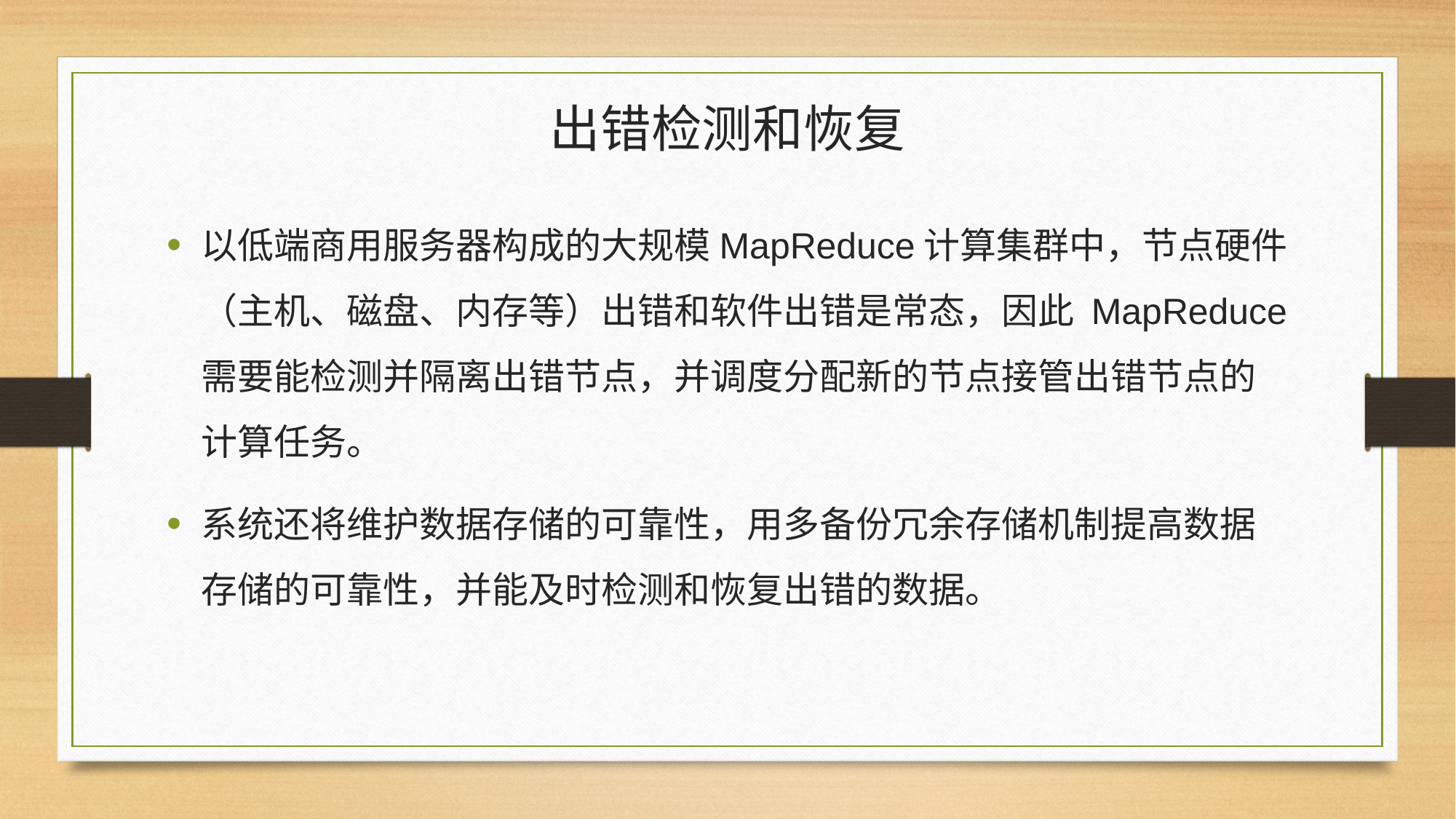

出错检测和恢复
以低端商用服务器构成的大规模MapReduce计算集群中，节点硬件（主机、磁盘、内存等）出错和软件出错是常态，因此 MapReduce需要能检测并隔离出错节点，并调度分配新的节点接管出错节点的计算任务。
系统还将维护数据存储的可靠性，用多备份冗余存储机制提高数据存储的可靠性，并能及时检测和恢复出错的数据。